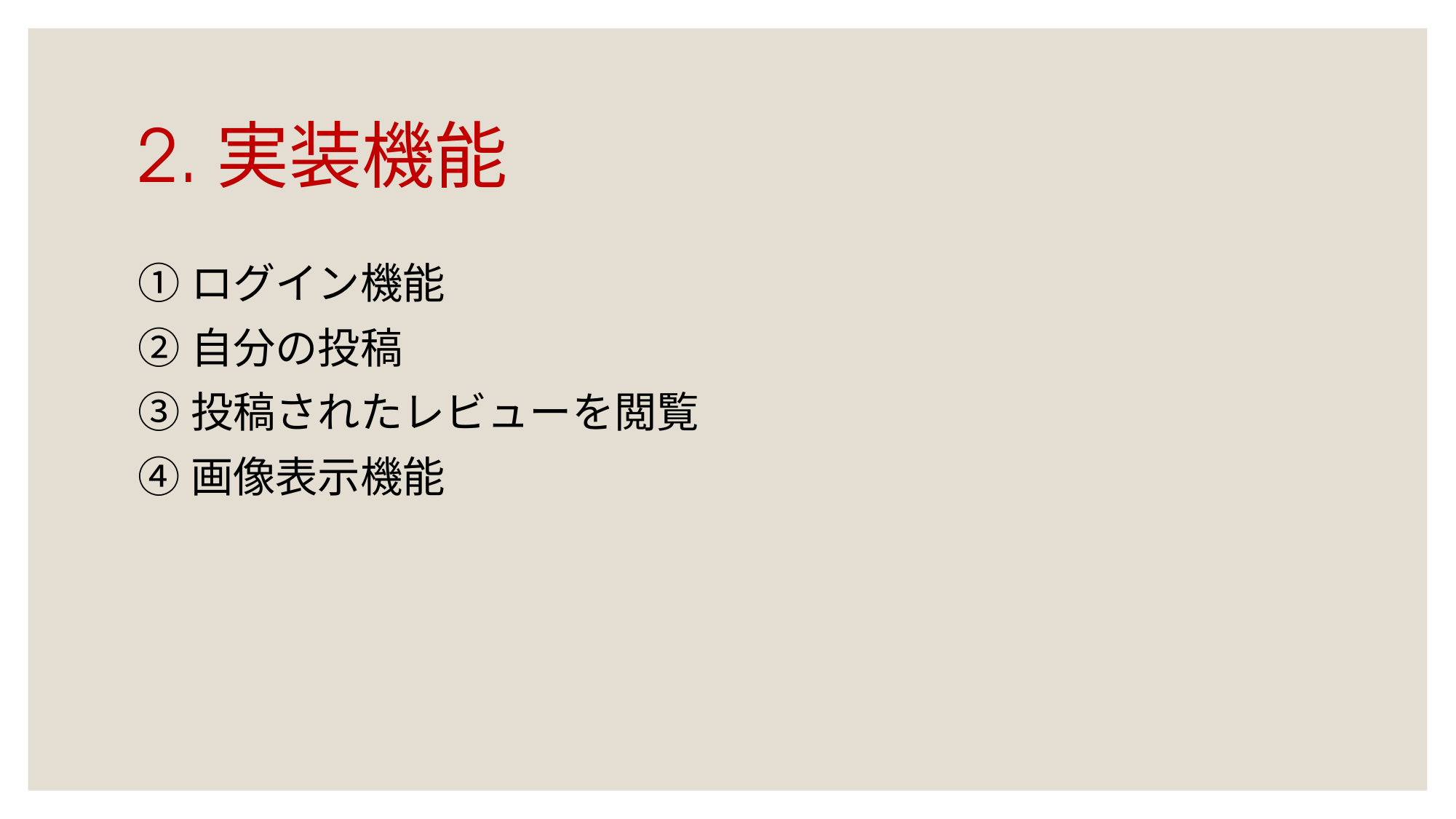

# 2.実装機能
①ログイン機能
②自分の投稿
③投稿されたレビューを閲覧
④画像表示機能